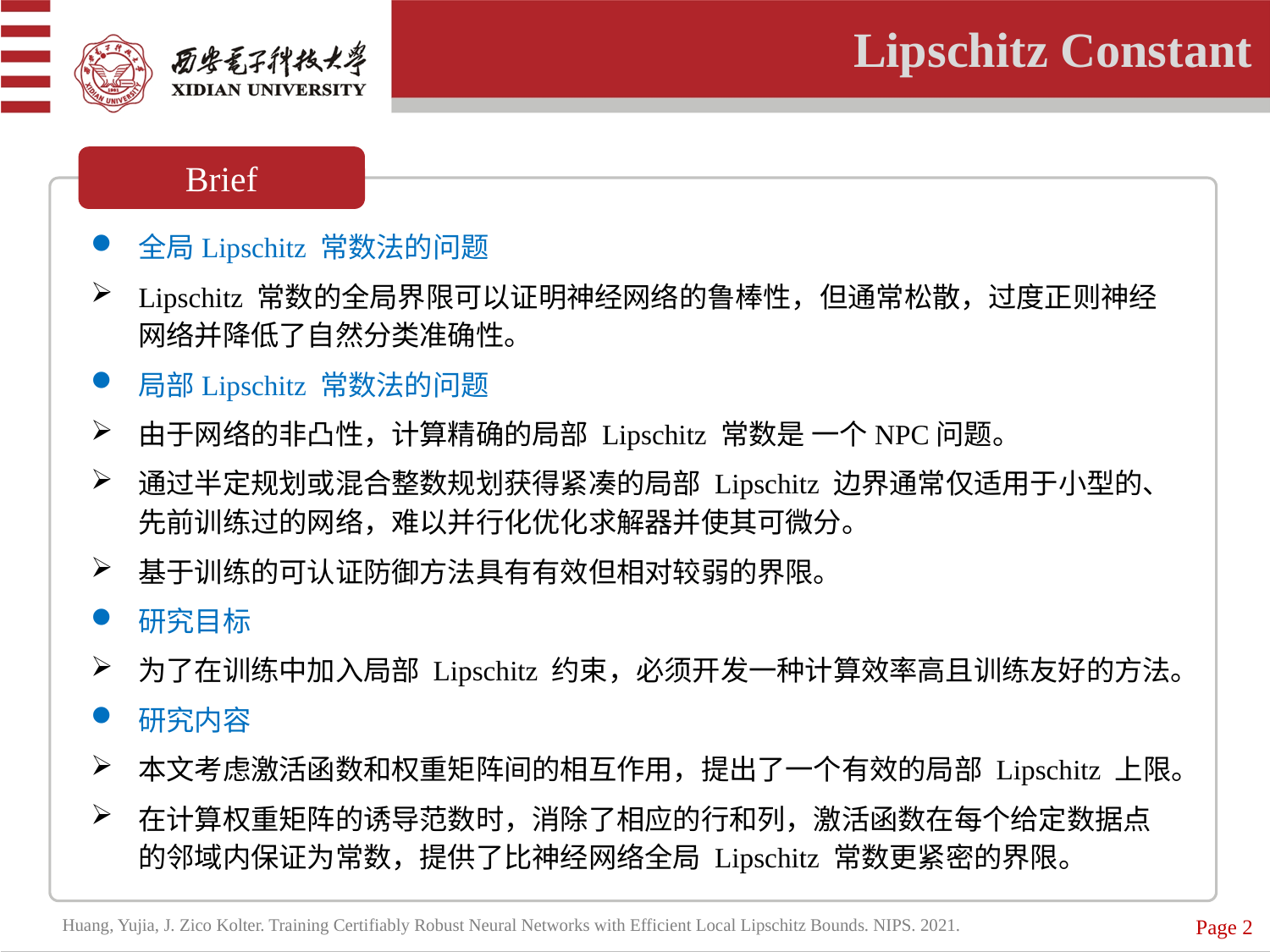

Lipschitz Constant
Brief

全局Lipschitz 常数法的问题
Lipschitz 常数的全局界限可以证明神经网络的鲁棒性，但通常松散，过度正则神经网络并降低了自然分类准确性。
局部Lipschitz 常数法的问题
由于网络的非凸性，计算精确的局部 Lipschitz 常数是 一个NPC问题。
通过半定规划或混合整数规划获得紧凑的局部 Lipschitz 边界通常仅适用于小型的、先前训练过的网络，难以并行化优化求解器并使其可微分。
基于训练的可认证防御方法具有有效但相对较弱的界限。
研究目标
为了在训练中加入局部 Lipschitz 约束，必须开发一种计算效率高且训练友好的方法。
研究内容
本文考虑激活函数和权重矩阵间的相互作用，提出了一个有效的局部 Lipschitz 上限。
在计算权重矩阵的诱导范数时，消除了相应的行和列，激活函数在每个给定数据点的邻域内保证为常数，提供了比神经网络全局 Lipschitz 常数更紧密的界限。
Page 2
Huang, Yujia, J. Zico Kolter. Training Certifiably Robust Neural Networks with Efficient Local Lipschitz Bounds. NIPS. 2021.